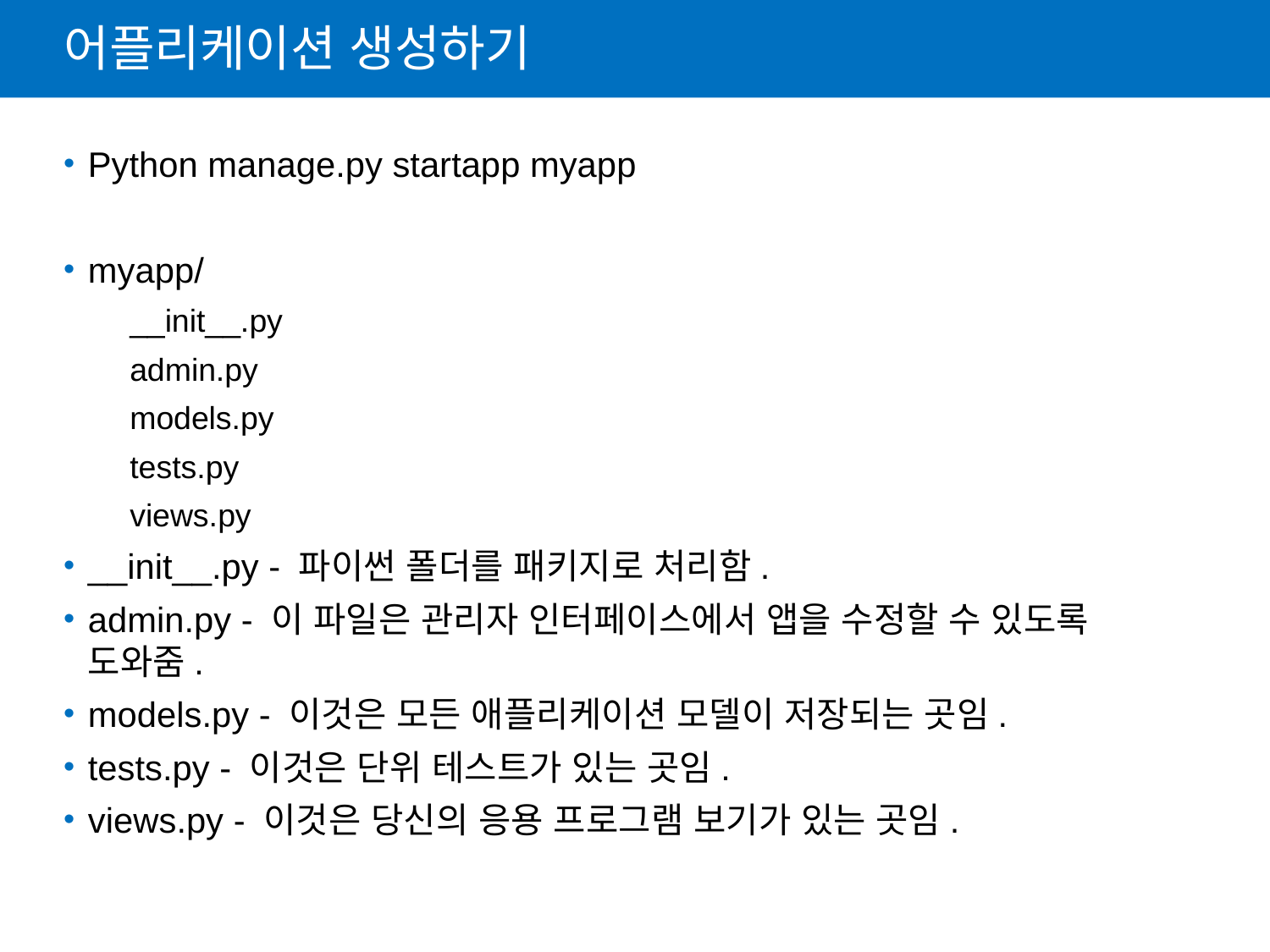

# 어플리케이션 생성하기
Python manage.py startapp myapp

myapp/
   __init__.py
   admin.py
   models.py
   tests.py
   views.py
__init__.py - 파이썬 폴더를 패키지로 처리함.
admin.py - 이 파일은 관리자 인터페이스에서 앱을 수정할 수 있도록 도와줌.
models.py - 이것은 모든 애플리케이션 모델이 저장되는 곳임.
tests.py - 이것은 단위 테스트가 있는 곳임.
views.py - 이것은 당신의 응용 프로그램 보기가 있는 곳임.